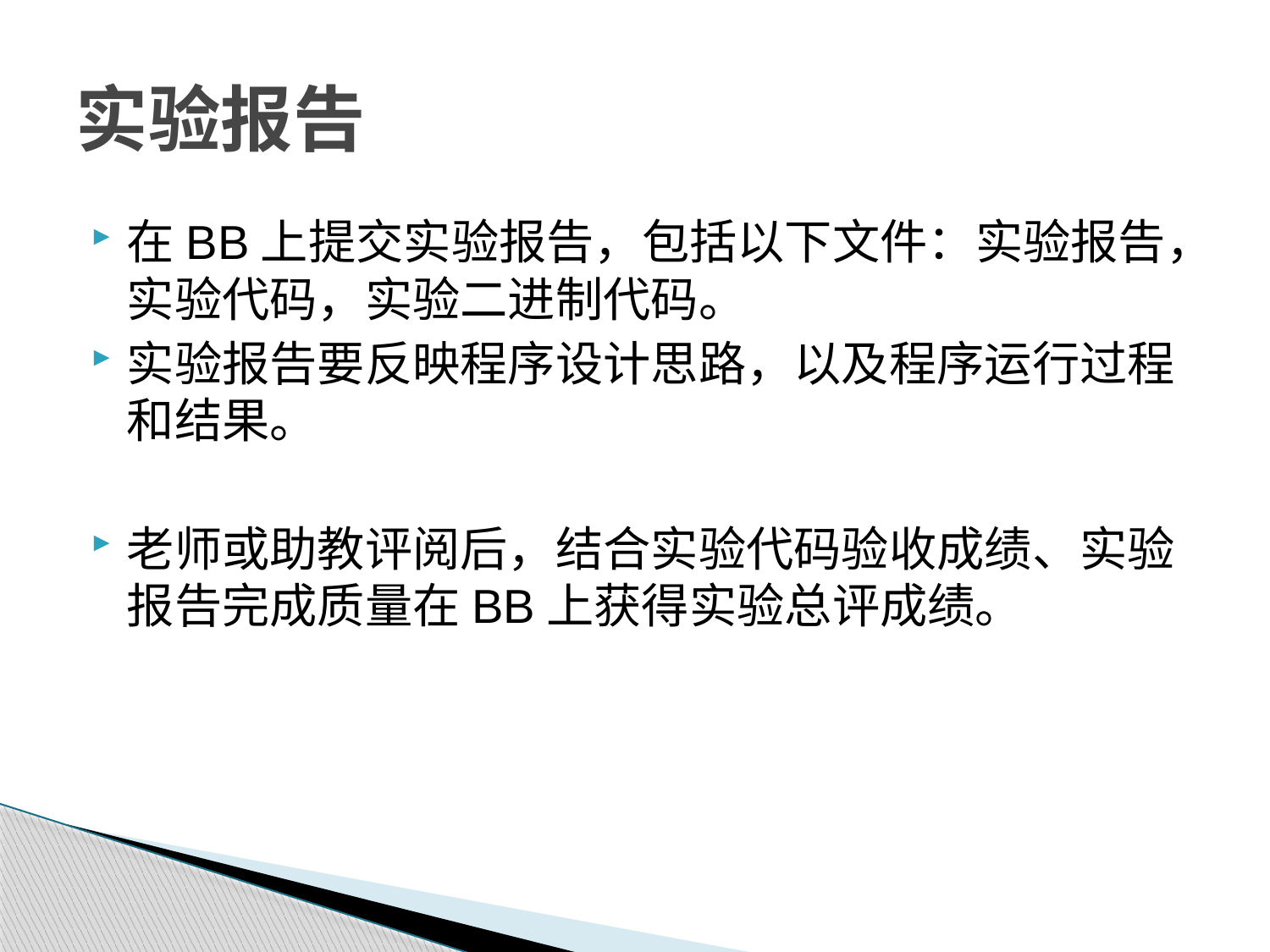

# 实验报告
在BB上提交实验报告，包括以下文件：实验报告，实验代码，实验二进制代码。
实验报告要反映程序设计思路，以及程序运行过程和结果。

老师或助教评阅后，结合实验代码验收成绩、实验报告完成质量在BB上获得实验总评成绩。